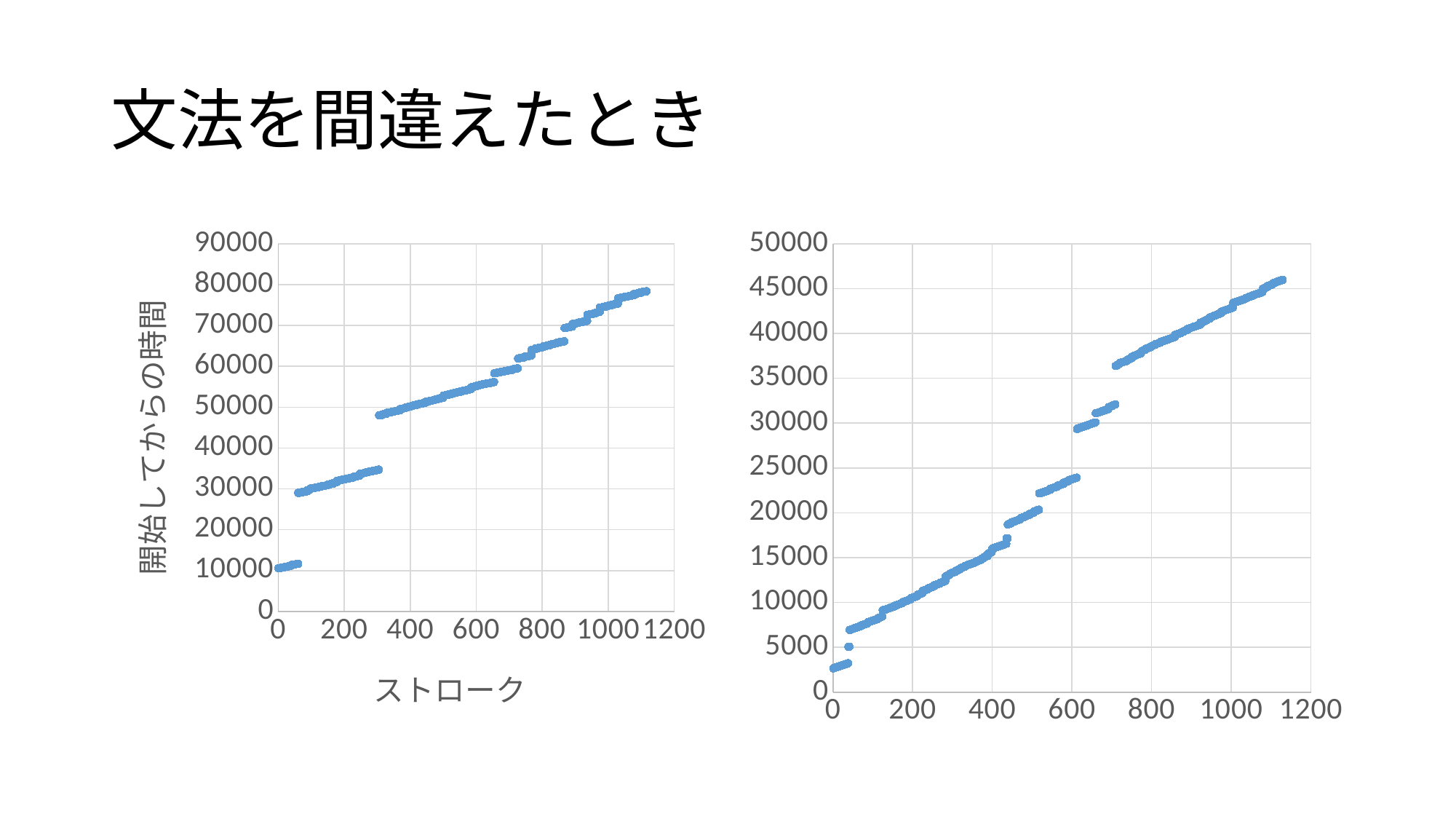

# 文法を間違えたとき

### Chart

| Category |  |
|---|---|

### Chart

| Category |  |
|---|---|